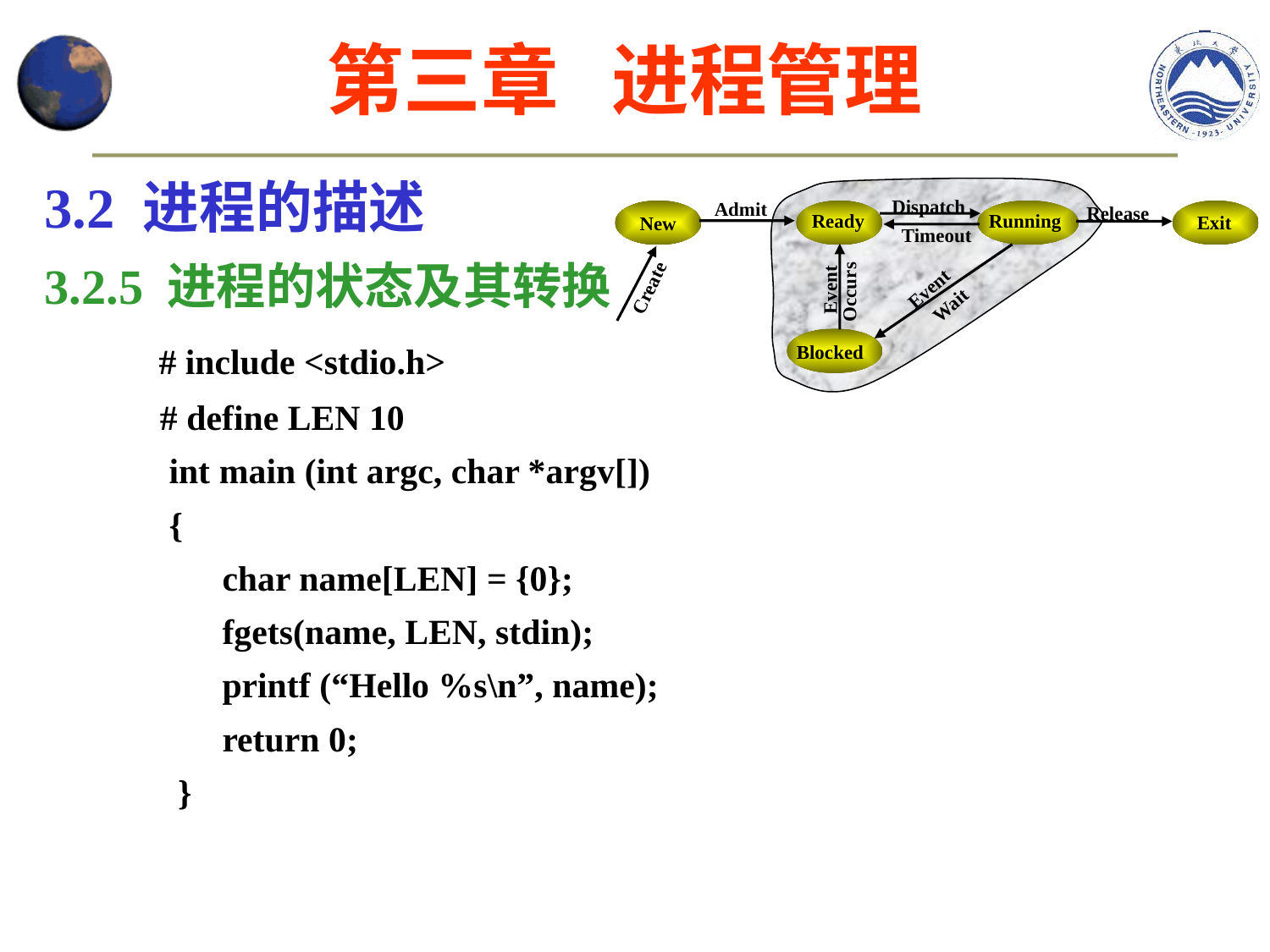

第三章   进程管理
3.2 进程的描述
3.2.5 进程的状态及其转换
          # include <stdio.h>
             # define LEN 10
              int main (int argc, char *argv[])
              {
                    char name[LEN] = {0};
                    fgets(name, LEN, stdin);
                    printf (“Hello %s\n”, name);
                    return 0;
               }

Dispatch

Admit

Ready
Running
Exit
New

Blocked
Release

Timeout

Event
Occurs

Event
Wait

Create